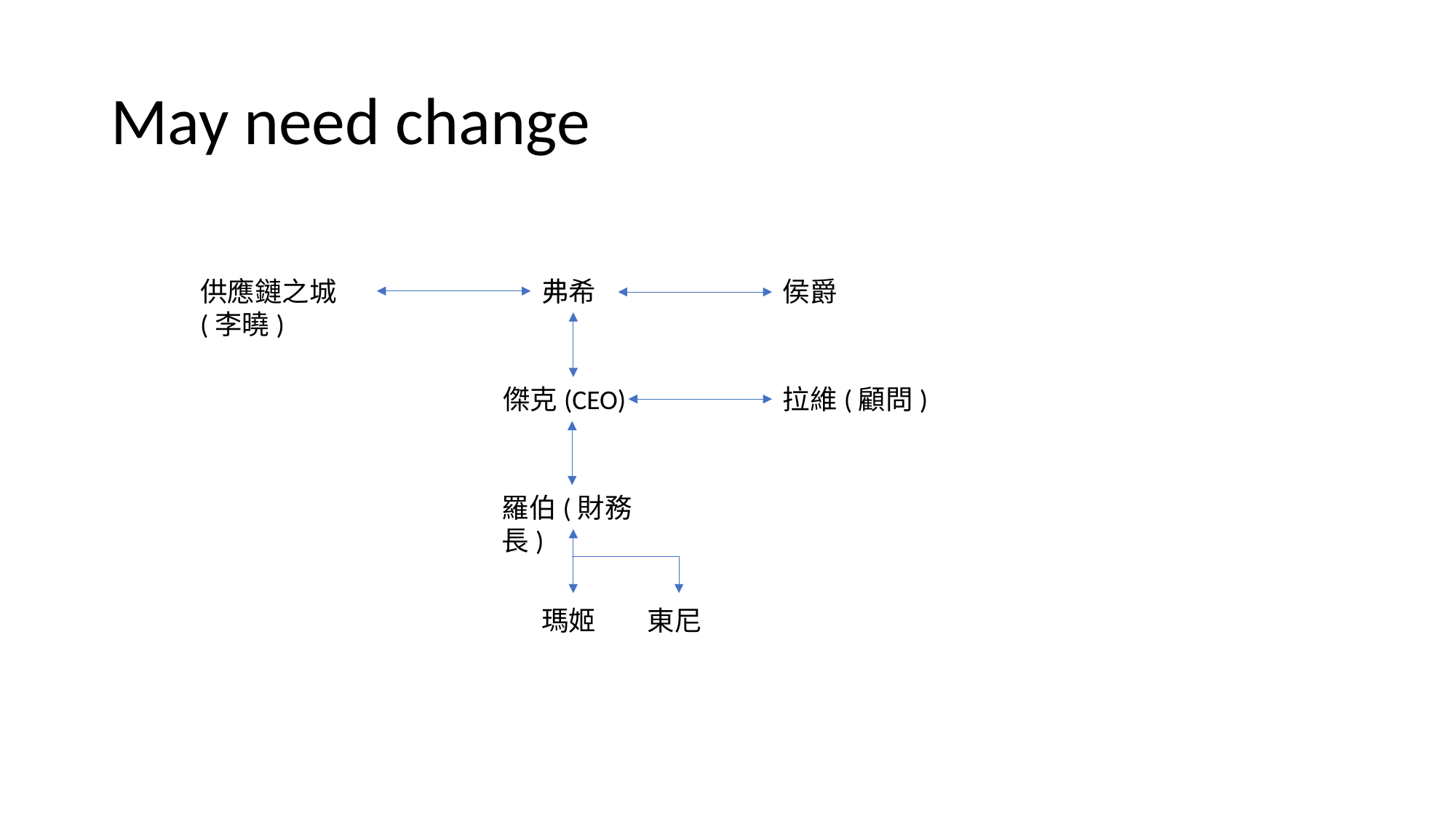

# May need change
供應鏈之城(李曉)
弗希
侯爵
傑克(CEO)
拉維(顧問)
羅伯(財務長)
瑪姬
東尼